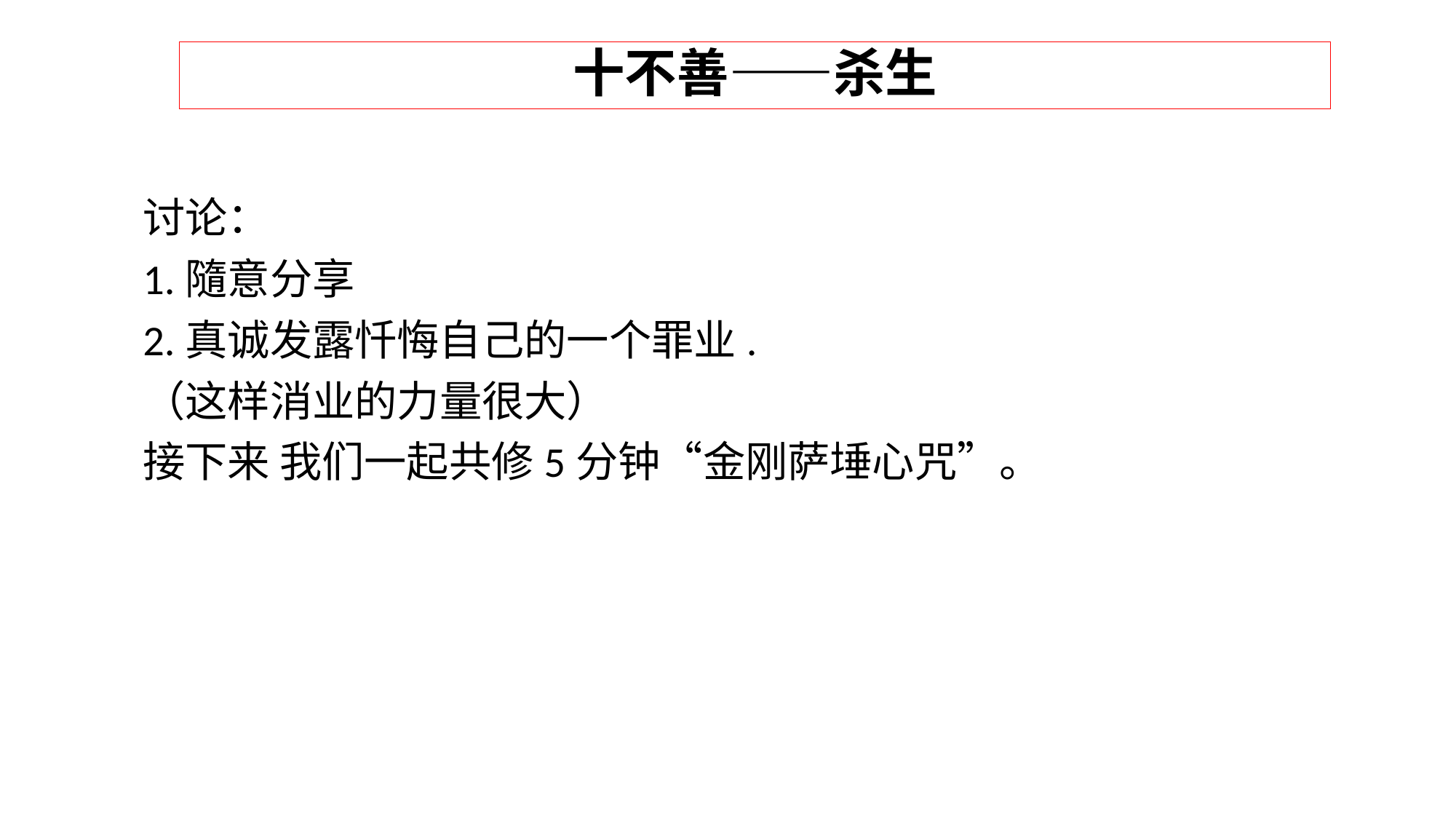

# 十不善——杀生

讨论：
1.隨意分享
2.真诚发露忏悔自己的一个罪业.
（这样消业的力量很大）
接下来 我们一起共修5分钟“金刚萨埵心咒”。